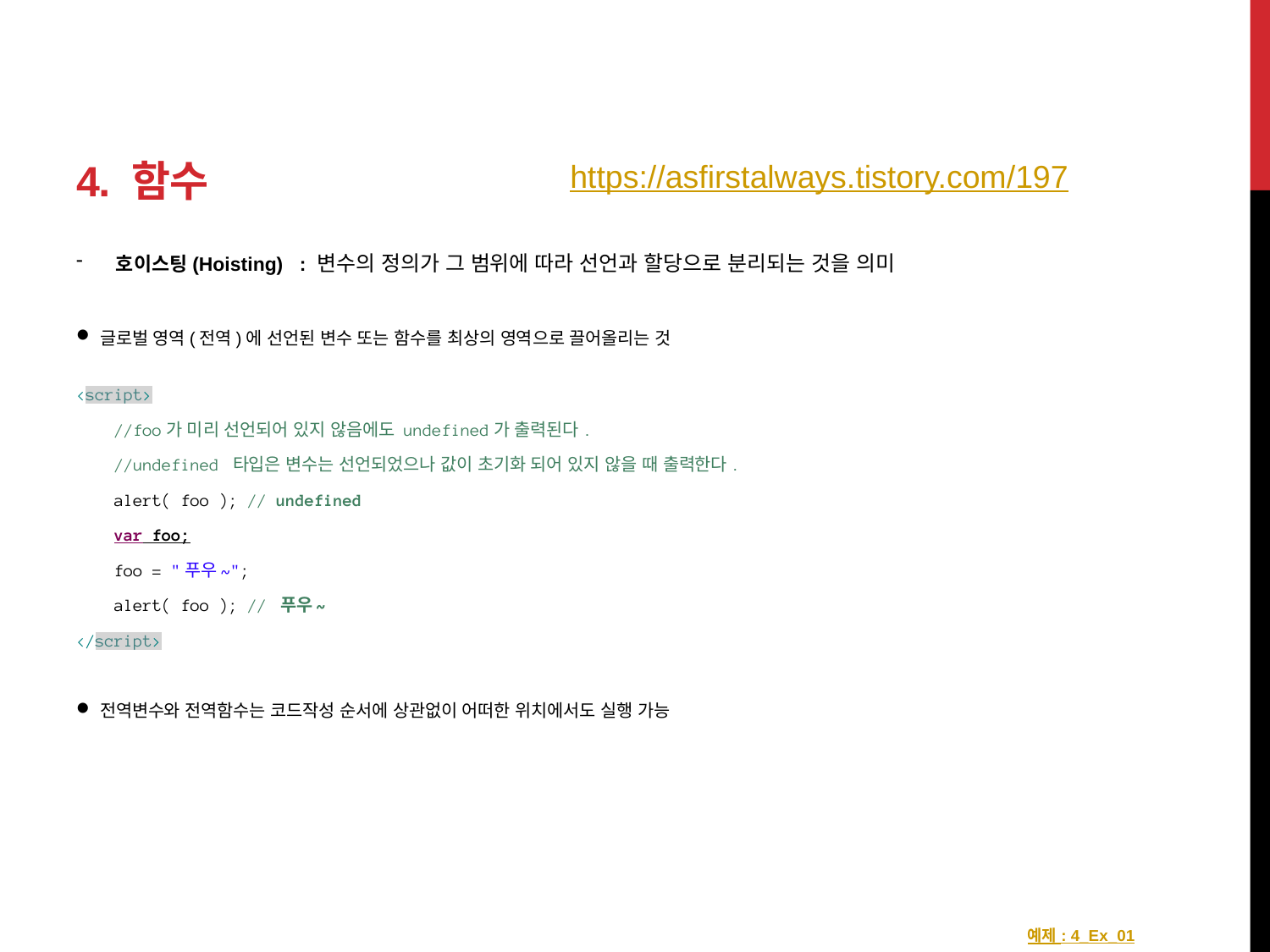

# 4. 함수
https://asfirstalways.tistory.com/197
호이스팅(Hoisting)   : 변수의 정의가 그 범위에 따라 선언과 할당으로 분리되는 것을 의미

글로벌 영역(전역)에 선언된 변수 또는 함수를 최상의 영역으로 끌어올리는 것
<script>
    //foo가 미리 선언되어 있지 않음에도 undefined가 출력된다.
    //undefined 타입은 변수는 선언되었으나 값이 초기화 되어 있지 않을 때 출력한다.
    alert( foo ); // undefined
    var foo;
    foo = "푸우~";
    alert( foo ); // 푸우~
</script>

전역변수와 전역함수는 코드작성 순서에 상관없이 어떠한 위치에서도 실행 가능

예제 : 4_Ex_01